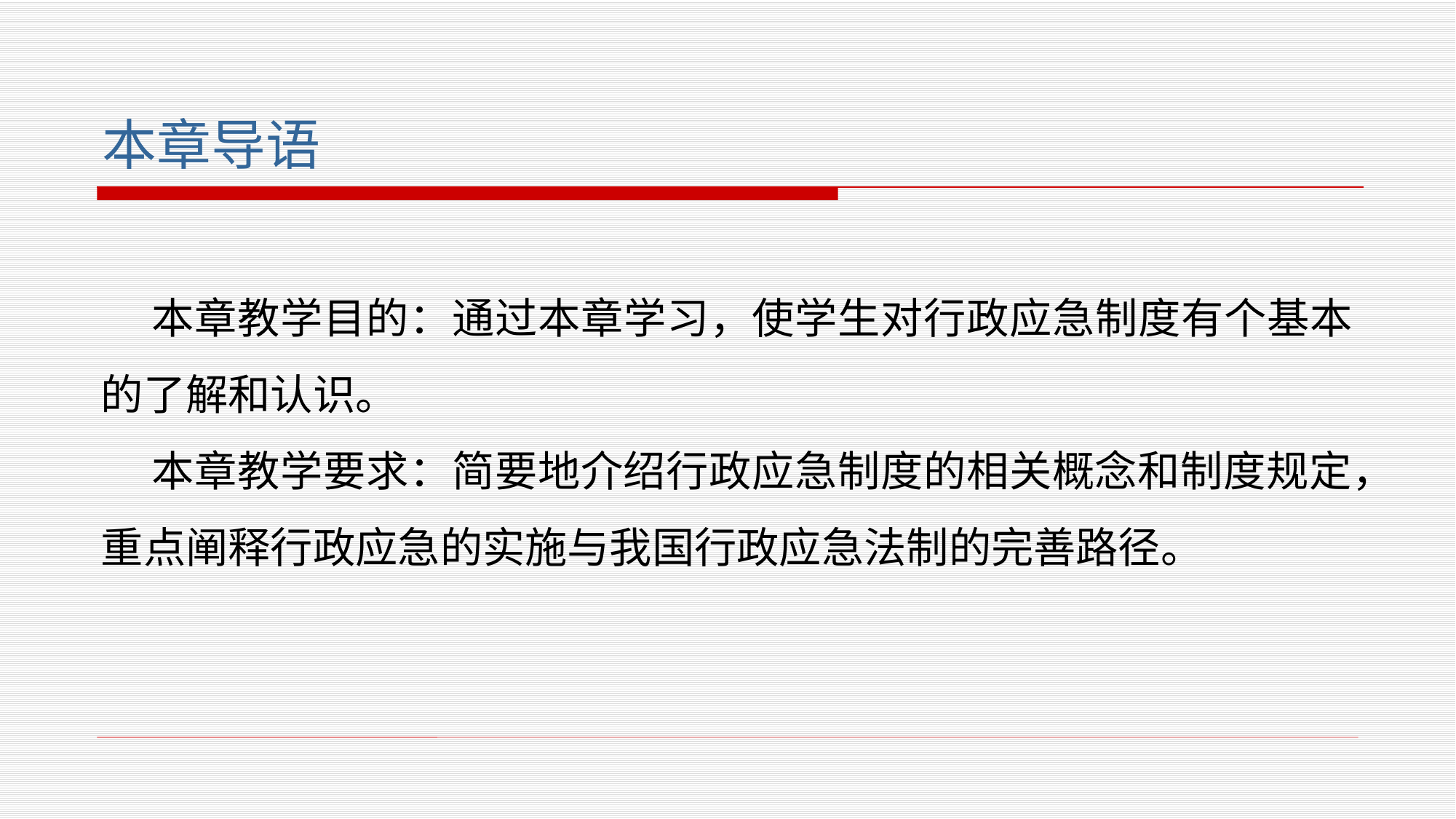

# 本章导语

    本章教学目的：通过本章学习，使学生对行政应急制度有个基本的了解和认识。
    本章教学要求：简要地介绍行政应急制度的相关概念和制度规定，重点阐释行政应急的实施与我国行政应急法制的完善路径。